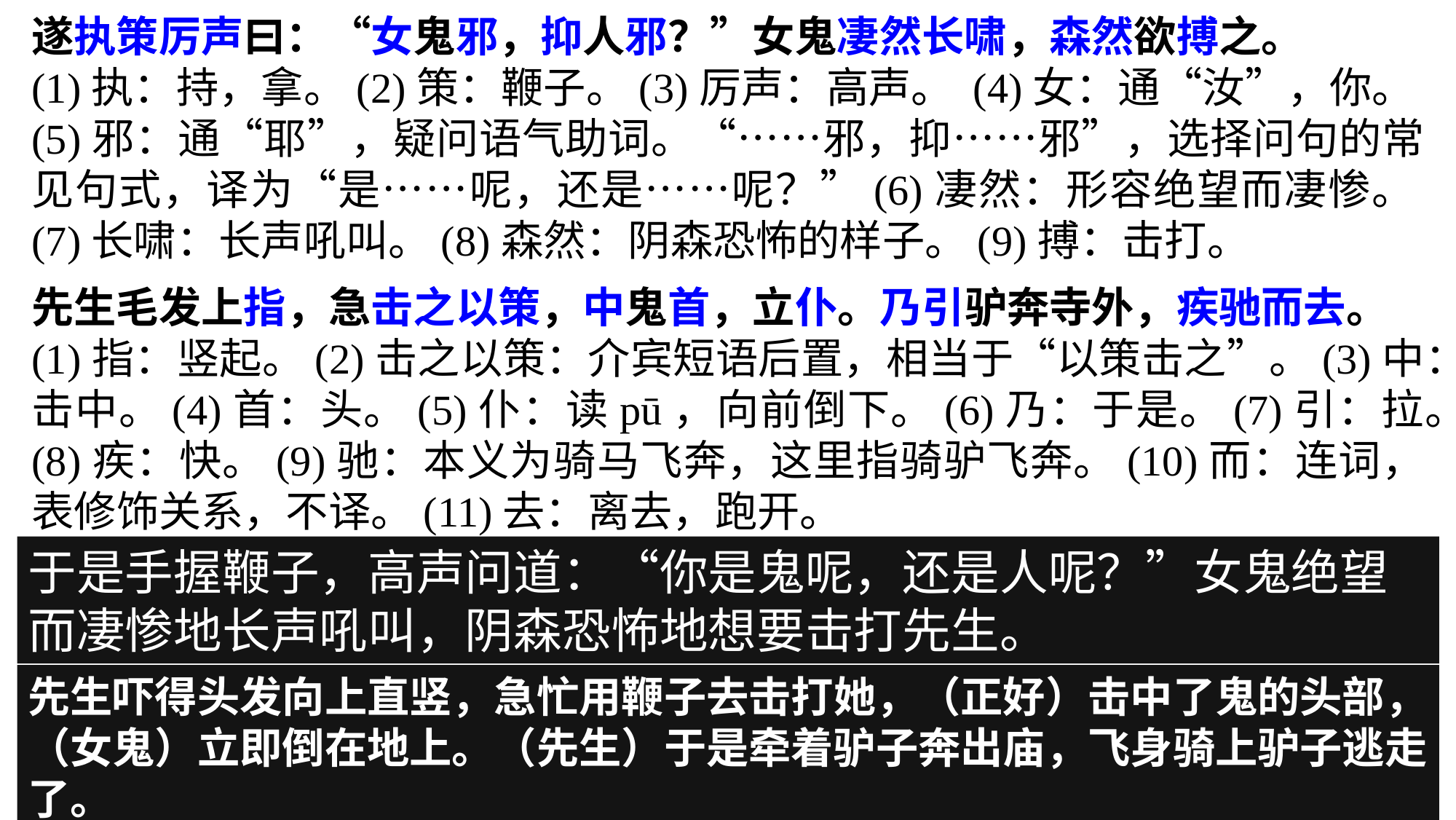

遂执策厉声曰：“女鬼邪，抑人邪？”女鬼凄然长啸，森然欲搏之。
(1)执：持，拿。(2)策：鞭子。(3)厉声：高声。 (4)女：通“汝”，你。(5)邪：通“耶”，疑问语气助词。“……邪，抑……邪”，选择问句的常见句式，译为“是……呢，还是……呢？”(6)凄然：形容绝望而凄惨。(7)长啸：长声吼叫。(8)森然：阴森恐怖的样子。(9)搏：击打。

先生毛发上指，急击之以策，中鬼首，立仆。乃引驴奔寺外，疾驰而去。
(1)指：竖起。(2)击之以策：介宾短语后置，相当于“以策击之”。(3)中：击中。(4)首：头。(5)仆：读pū，向前倒下。(6)乃：于是。(7)引：拉。
(8)疾：快。(9)驰：本义为骑马飞奔，这里指骑驴飞奔。(10)而：连词，表修饰关系，不译。(11)去：离去，跑开。
于是手握鞭子，高声问道：“你是鬼呢，还是人呢？”女鬼绝望而凄惨地长声吼叫，阴森恐怖地想要击打先生。
先生吓得头发向上直竖，急忙用鞭子去击打她，（正好）击中了鬼的头部，（女鬼）立即倒在地上。（先生）于是牵着驴子奔出庙，飞身骑上驴子逃走了。